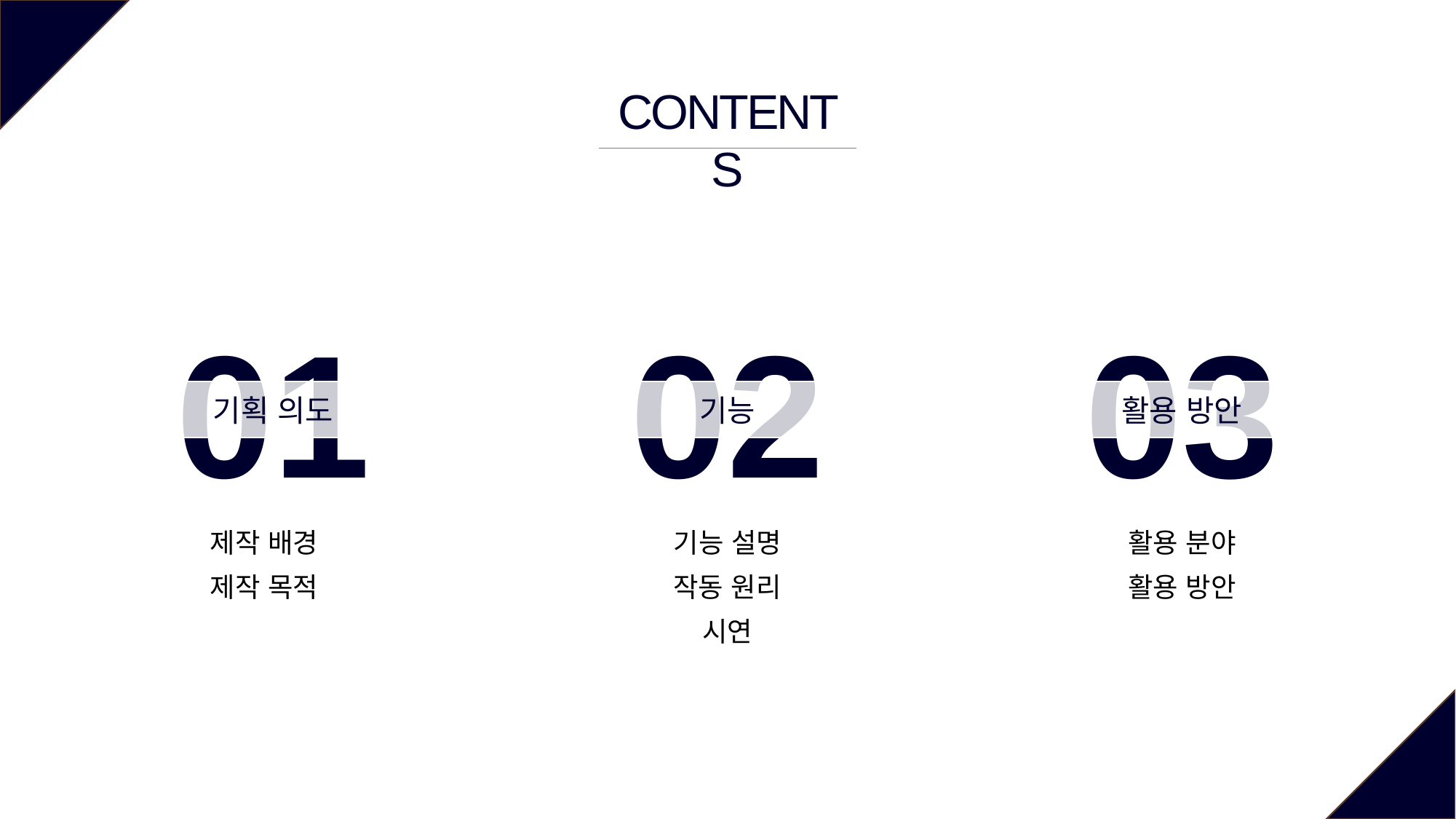

CONTENTS
01
기획 의도
02
기능
03
활용 방안
제작 배경
기능 설명
활용 분야
제작 목적
작동 원리
활용 방안
시연